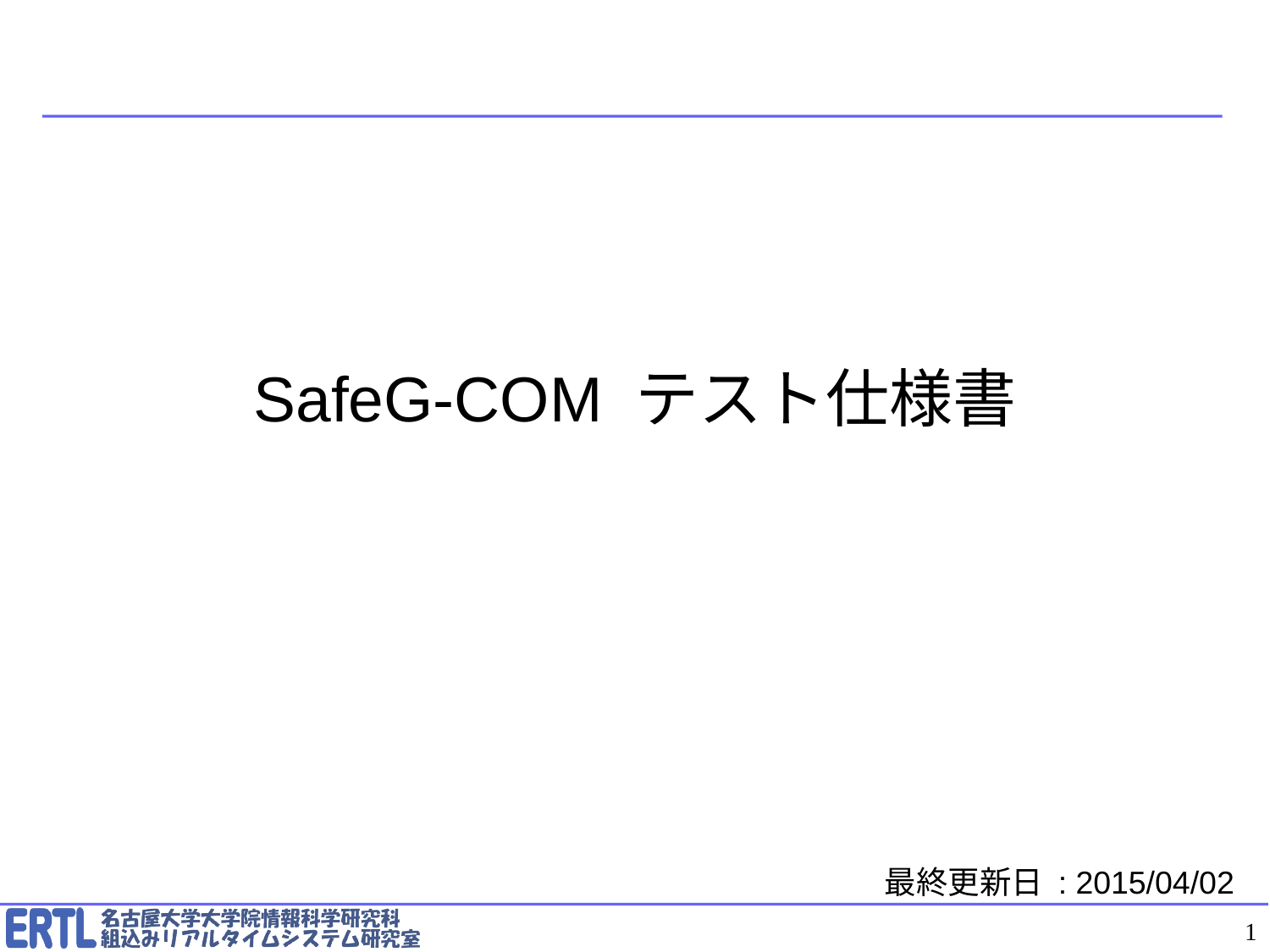

# SafeG-COM テスト仕様書

最終更新日 : 2015/04/02
1